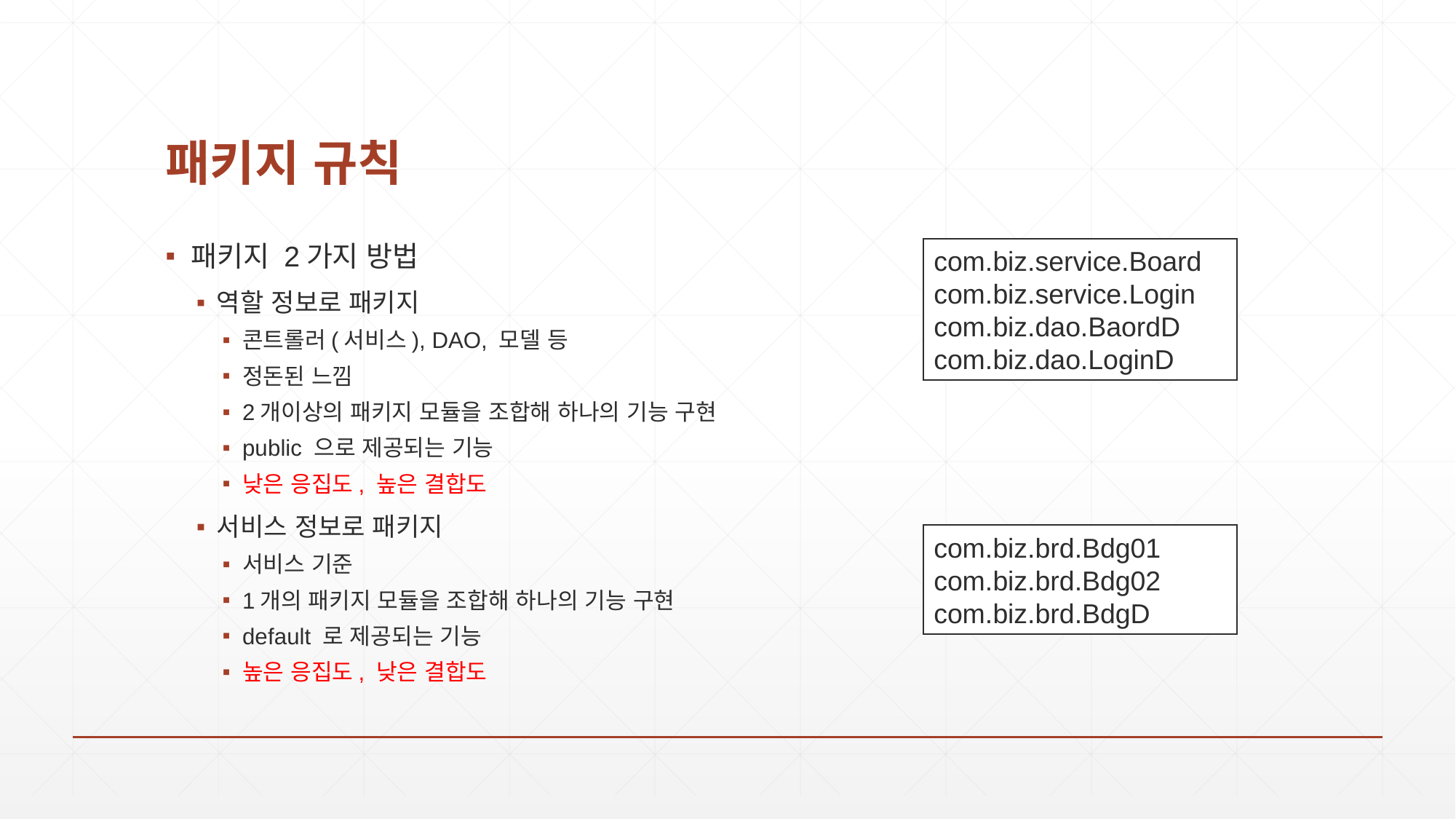

# 패키지 규칙
패키지 2가지 방법
역할 정보로 패키지
콘트롤러(서비스), DAO, 모델 등
정돈된 느낌
2개이상의 패키지 모듈을 조합해 하나의 기능 구현
public 으로 제공되는 기능
낮은 응집도, 높은 결합도
서비스 정보로 패키지
서비스 기준
1개의 패키지 모듈을 조합해 하나의 기능 구현
default 로 제공되는 기능
높은 응집도, 낮은 결합도

com.biz.service.Board
com.biz.service.Login
com.biz.dao.BaordD
com.biz.dao.LoginD
com.biz.brd.Bdg01
com.biz.brd.Bdg02
com.biz.brd.BdgD